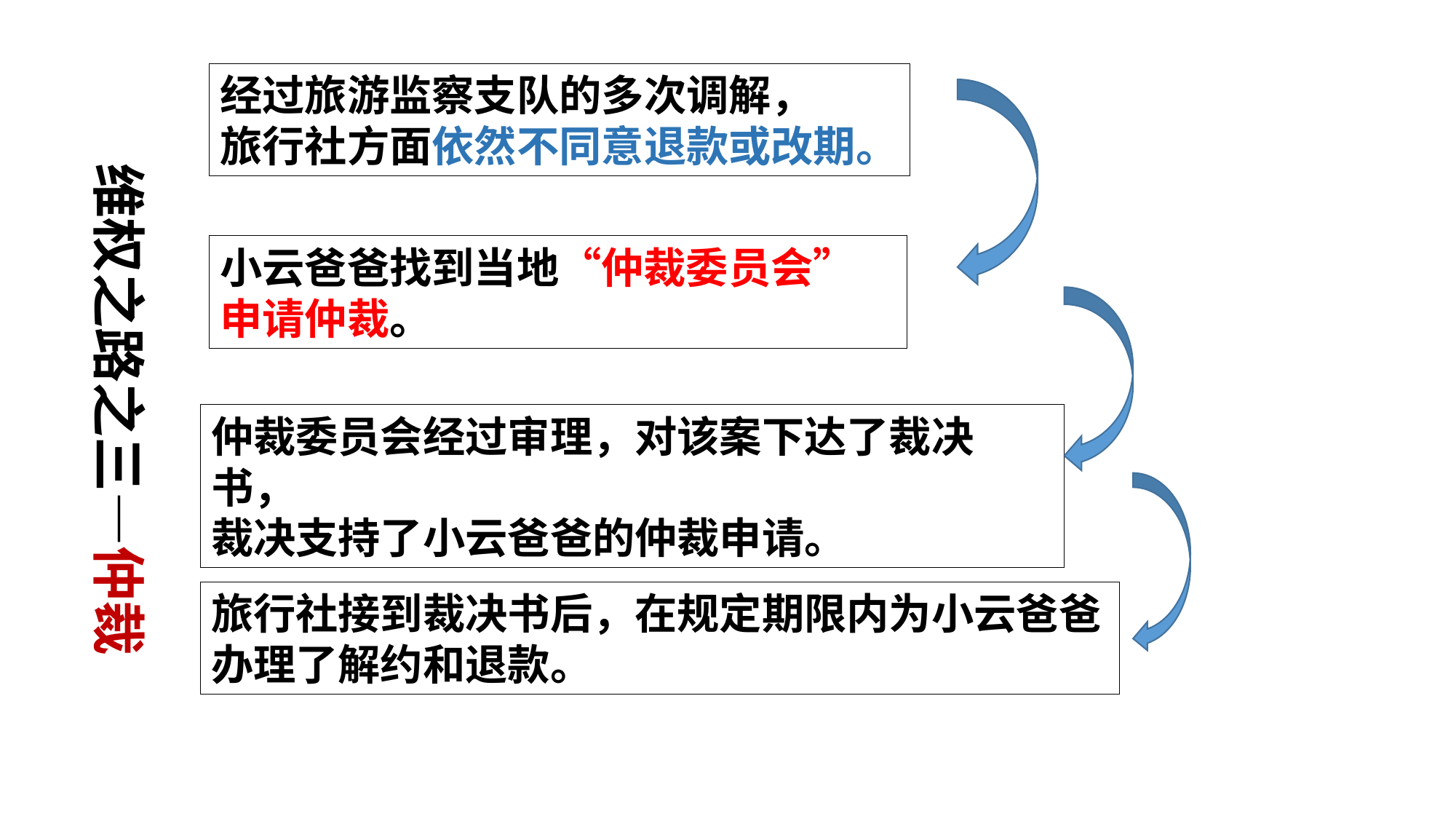

经过旅游监察支队的多次调解，
旅行社方面依然不同意退款或改期。

维权之路之三—仲裁
小云爸爸找到当地“仲裁委员会”
申请仲裁。

仲裁委员会经过审理，对该案下达了裁决书，
裁决支持了小云爸爸的仲裁申请。

旅行社接到裁决书后，在规定期限内为小云爸爸
办理了解约和退款。